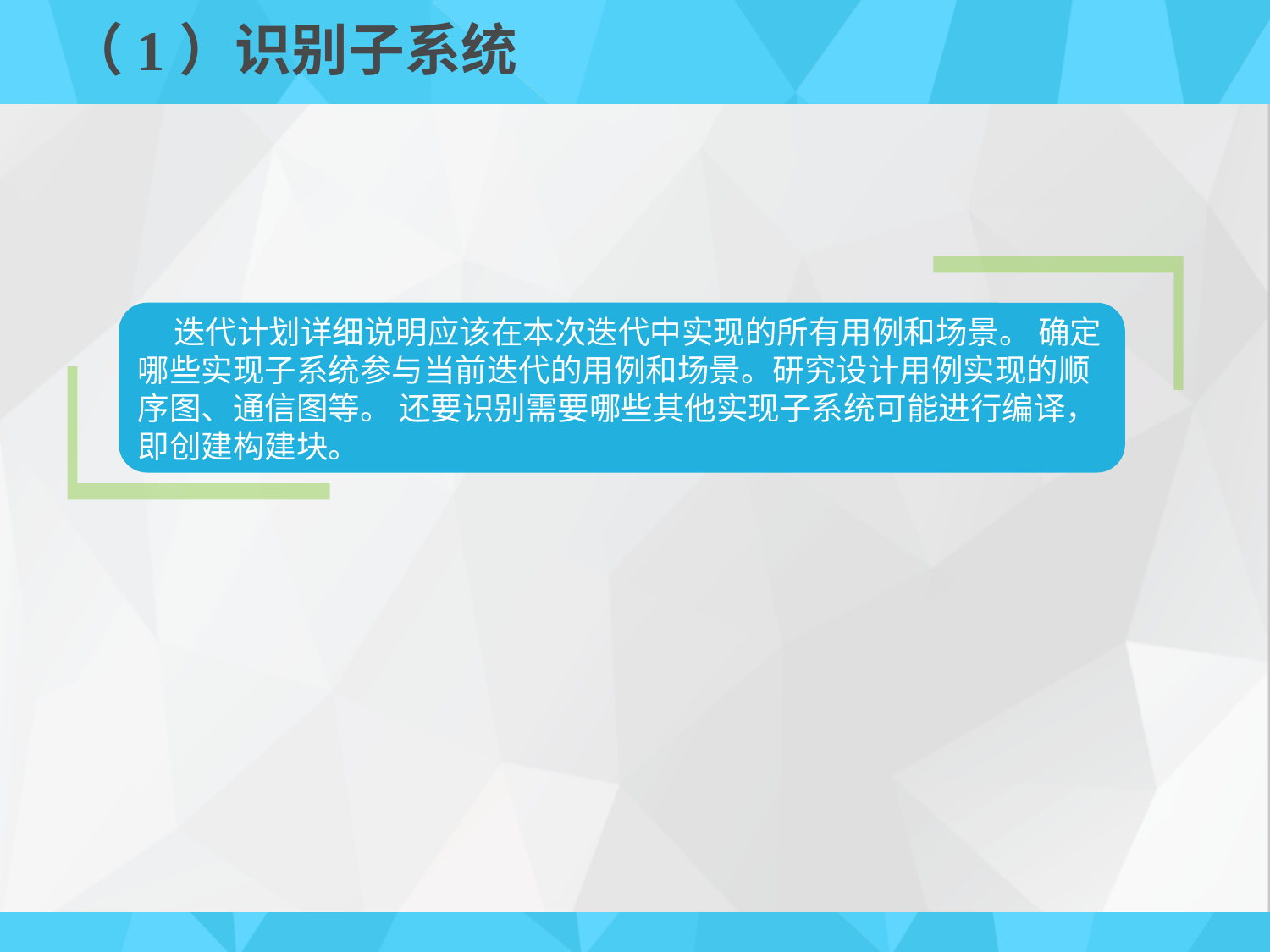

# （1）识别子系统

    迭代计划详细说明应该在本次迭代中实现的所有用例和场景。 确定哪些实现子系统参与当前迭代的用例和场景。研究设计用例实现的顺序图、通信图等。 还要识别需要哪些其他实现子系统可能进行编译，即创建构建块。